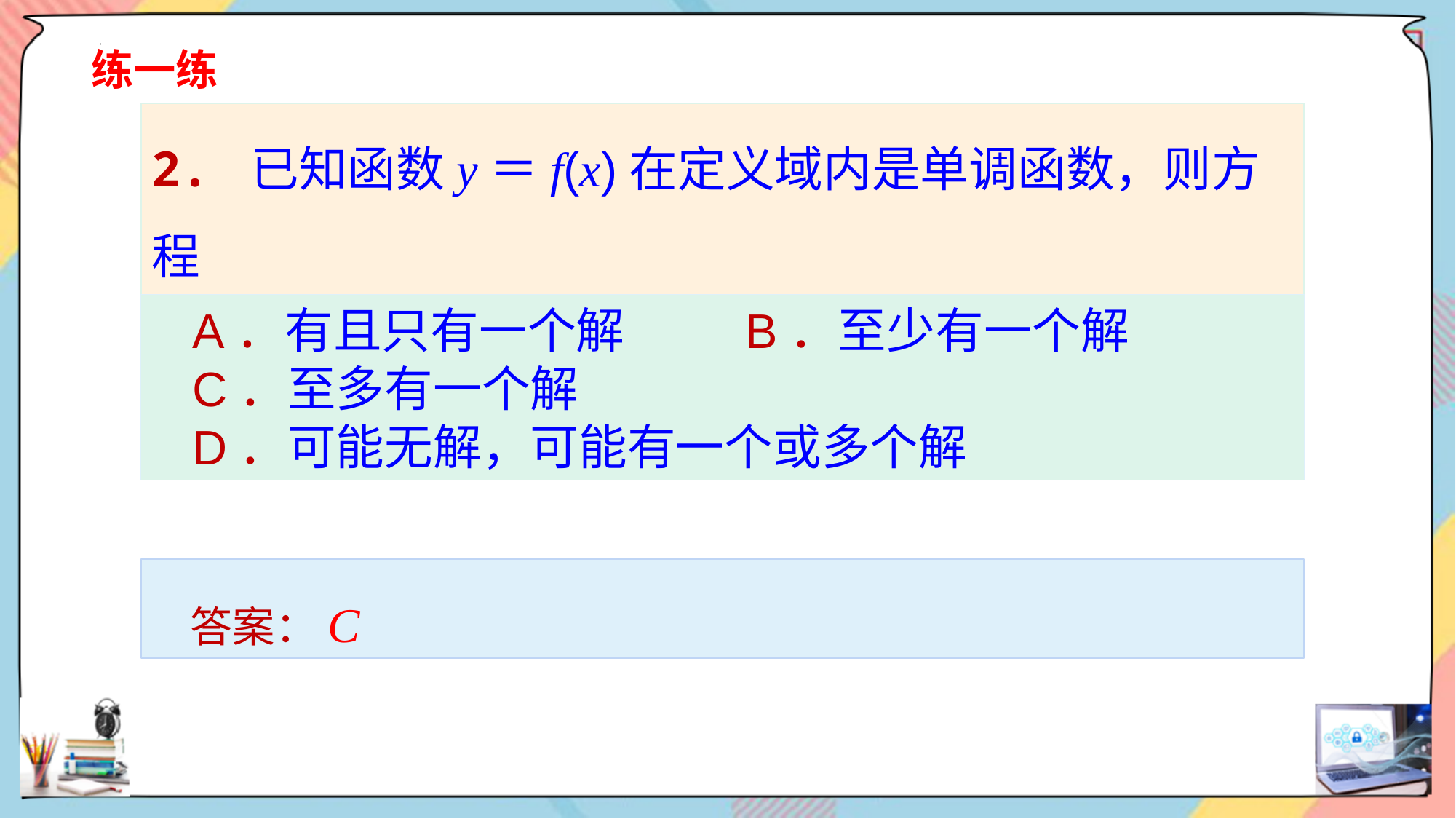

练一练
2. 已知函数y＝f(x)在定义域内是单调函数，则方程
   f(x)＝c(c为常数)的解的情况是(　　)
   A．有且只有一个解          B．至少有一个解
   C．至多有一个解
   D．可能无解，可能有一个或多个解
   答案：C